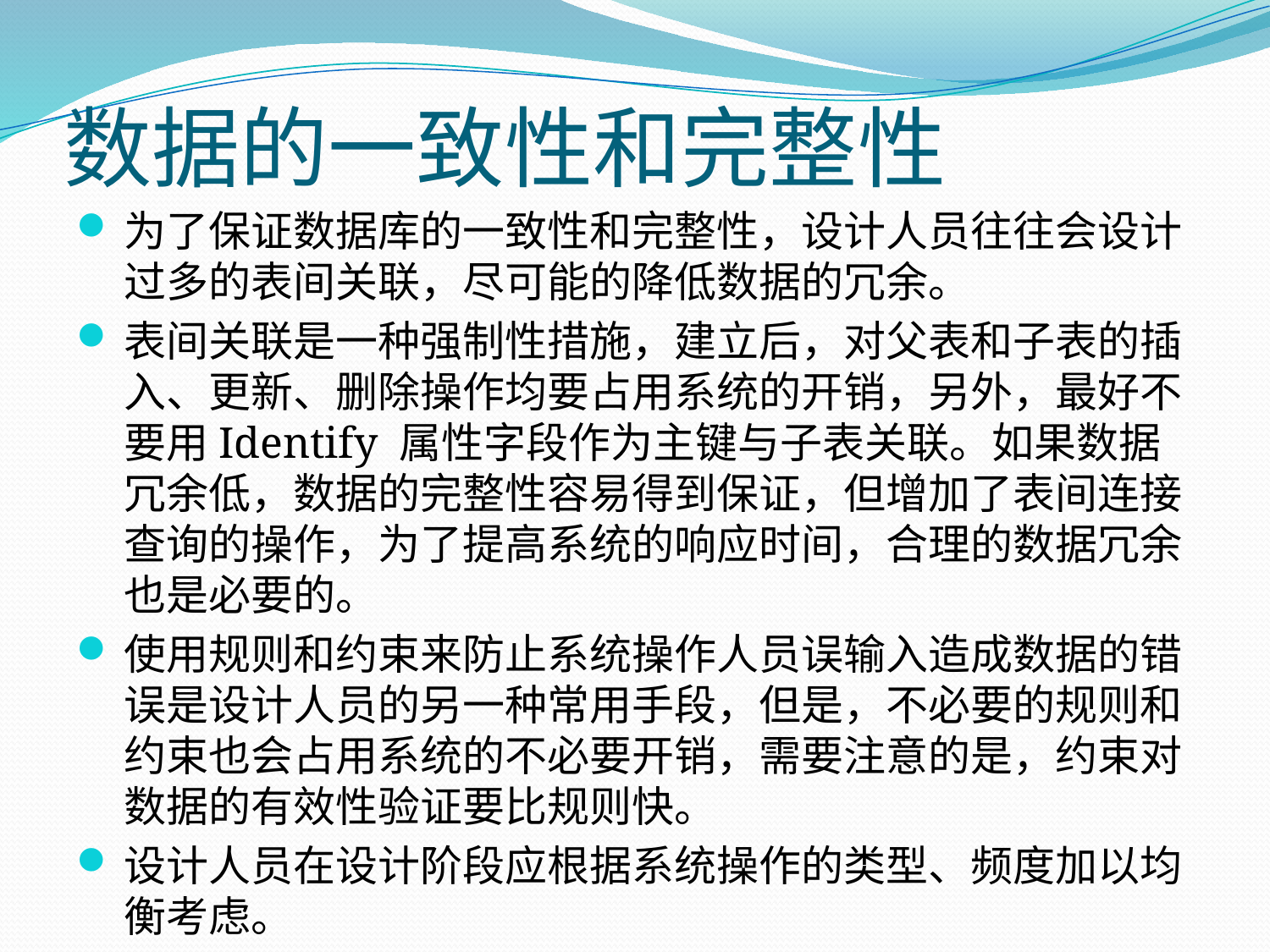

# 数据的一致性和完整性
为了保证数据库的一致性和完整性，设计人员往往会设计过多的表间关联，尽可能的降低数据的冗余。
表间关联是一种强制性措施，建立后，对父表和子表的插入、更新、删除操作均要占用系统的开销，另外，最好不要用Identify 属性字段作为主键与子表关联。如果数据冗余低，数据的完整性容易得到保证，但增加了表间连接查询的操作，为了提高系统的响应时间，合理的数据冗余也是必要的。
使用规则和约束来防止系统操作人员误输入造成数据的错误是设计人员的另一种常用手段，但是，不必要的规则和约束也会占用系统的不必要开销，需要注意的是，约束对数据的有效性验证要比规则快。
设计人员在设计阶段应根据系统操作的类型、频度加以均衡考虑。